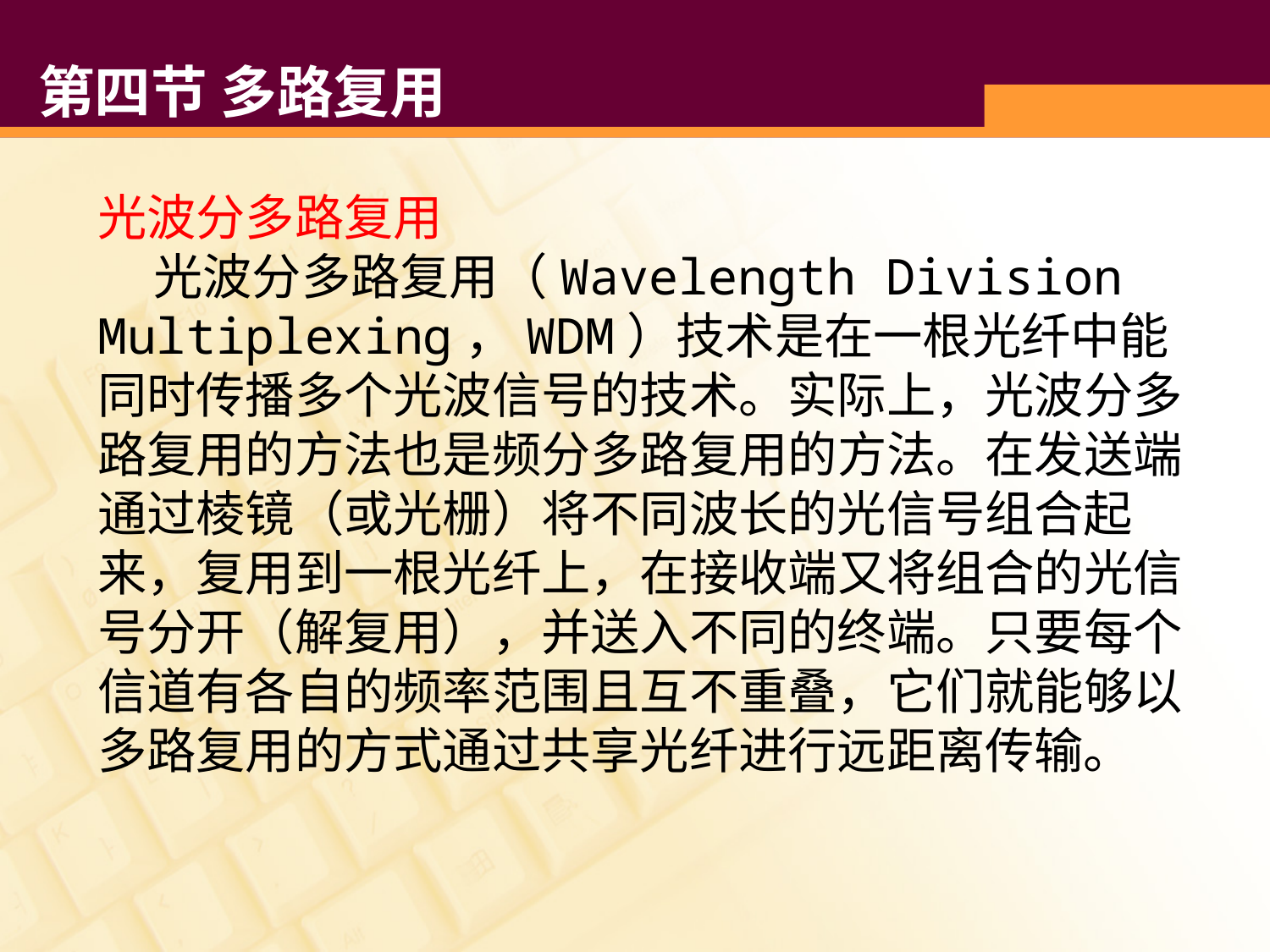

# 第四节 多路复用
光波分多路复用
    光波分多路复用（Wavelength Division Multiplexing，WDM）技术是在一根光纤中能同时传播多个光波信号的技术。实际上，光波分多路复用的方法也是频分多路复用的方法。在发送端通过棱镜（或光栅）将不同波长的光信号组合起来，复用到一根光纤上，在接收端又将组合的光信号分开（解复用），并送入不同的终端。只要每个信道有各自的频率范围且互不重叠，它们就能够以多路复用的方式通过共享光纤进行远距离传输。